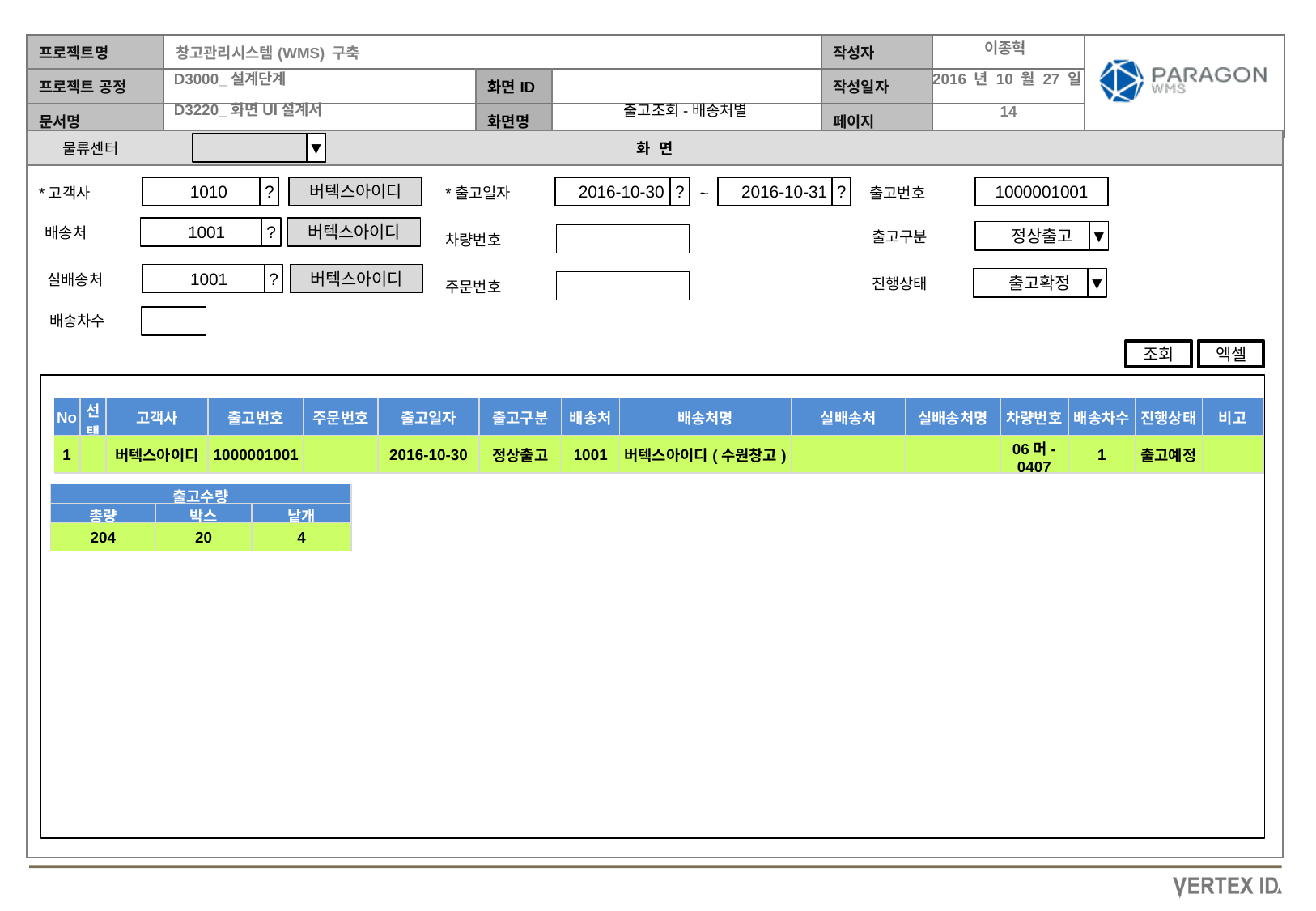

이종혁
2016 년 10 월 27 일
출고조회-배송처별
물류센터

▼
*고객사
1010
?
버텍스아이디
*출고일자
2016-10-30
?
~
2016-10-31
?
출고번호
1000001001
배송처
1001
?
버텍스아이디
출고구분
정상출고
▼
차량번호

실배송처
1001
?
버텍스아이디
진행상태
출고확정
▼
주문번호

배송차수

조회
엑셀

| No | 선택 | 고객사 | 출고번호 | 주문번호 | 출고일자 | 출고구분 | 배송처 | 배송처명 | 실배송처 | 실배송처명 | 차량번호 | 배송차수 | 진행상태 | 비고 |
| --- | --- | --- | --- | --- | --- | --- | --- | --- | --- | --- | --- | --- | --- | --- |
| 1 |  | 버텍스아이디 | 1000001001 |  | 2016-10-30 | 정상출고 | 1001 | 버텍스아이디(수원창고) |  |  | 06머-0407 | 1 | 출고예정 |  |
| 출고수량 |  |  |
| --- | --- | --- |
| 총량 | 박스 | 낱개 |
| 204 | 20 | 4 |